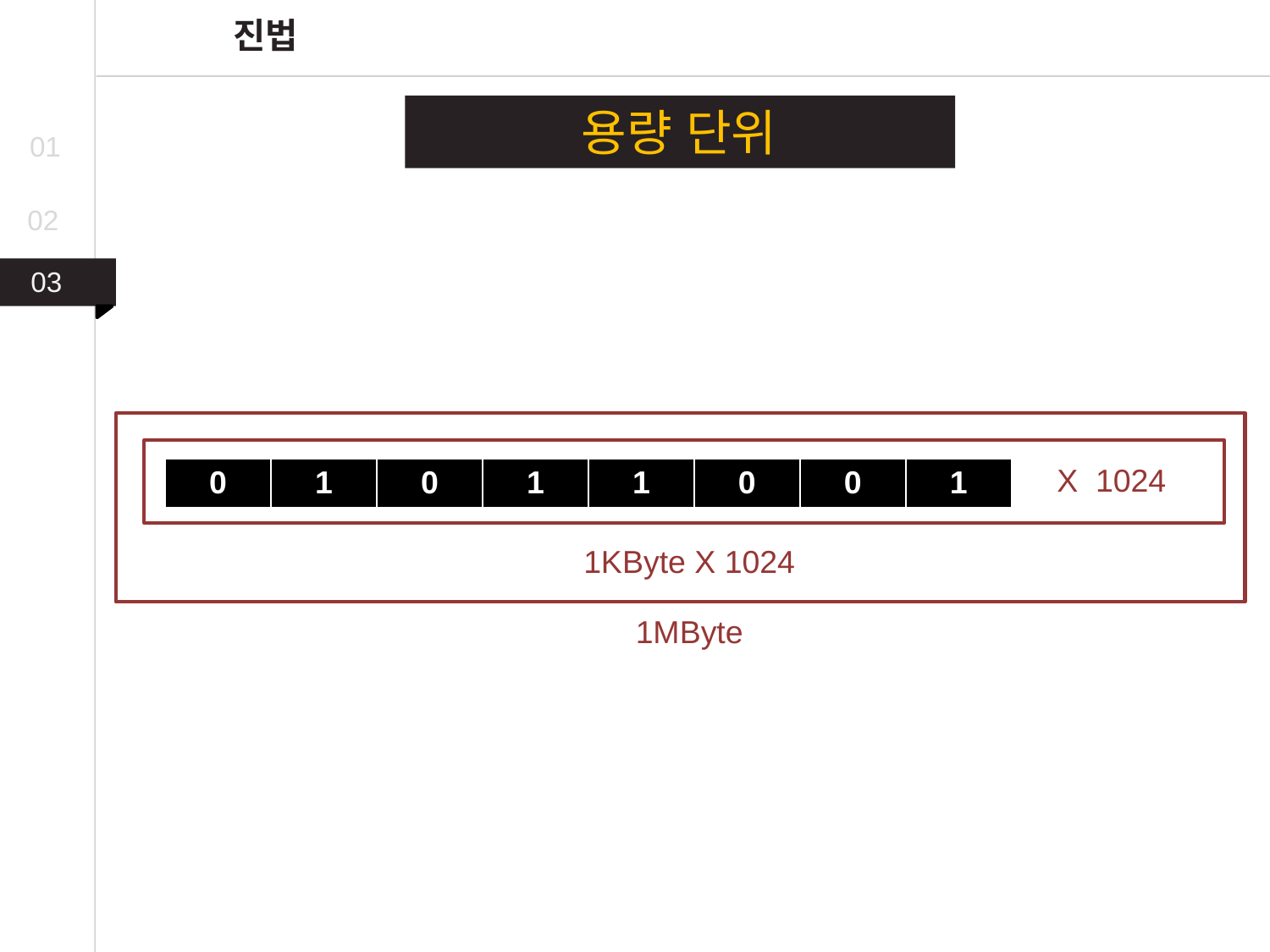

진법
용량 단위

01
02
03

03
02

X  1024
| 0 | 1 | 0 | 1 | 1 | 0 | 0 | 1 |
| --- | --- | --- | --- | --- | --- | --- | --- |
1KByte X 1024
1MByte